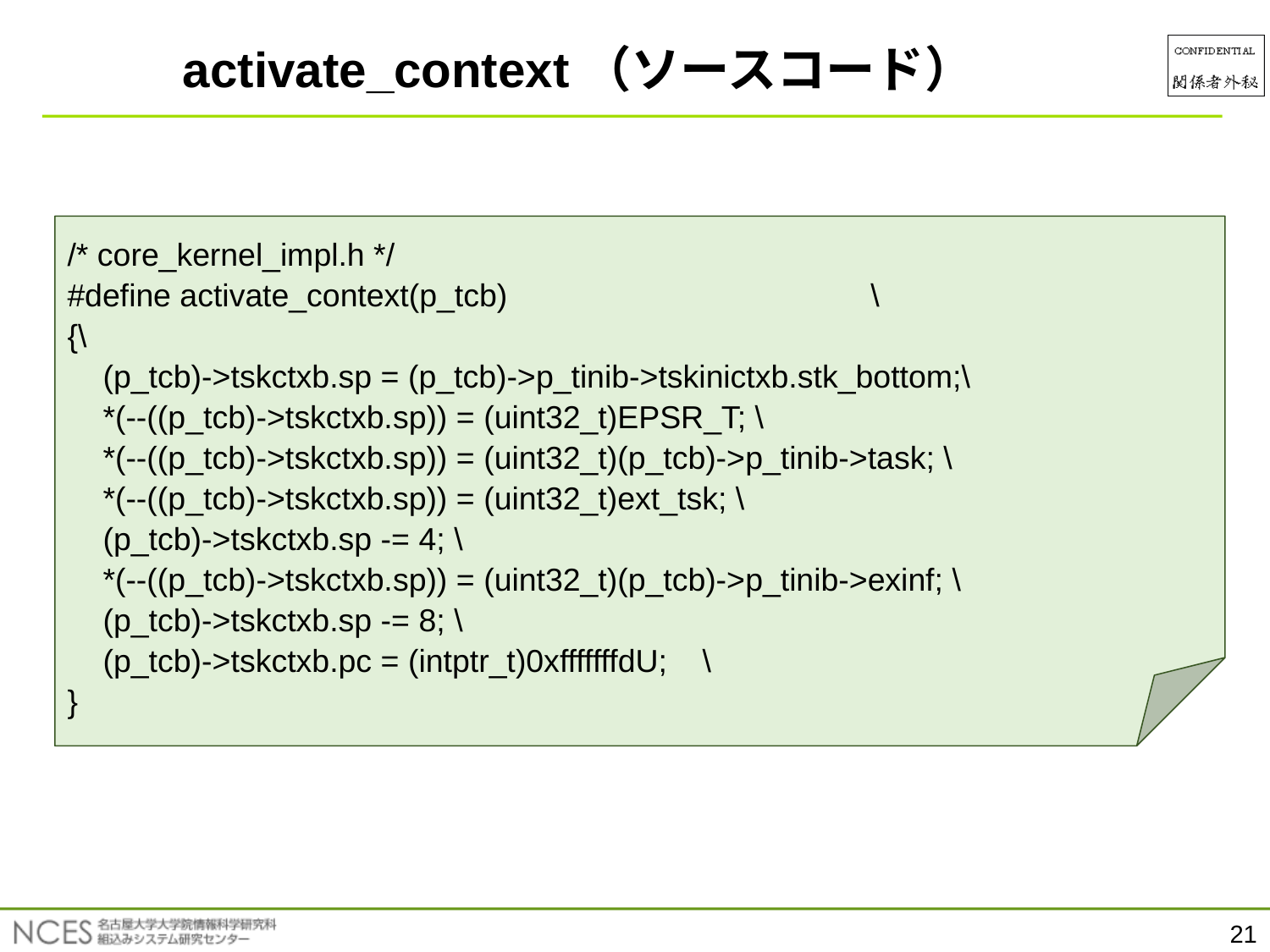

activate_context（ソースコード）

/* core_kernel_impl.h */
#define activate_context(p_tcb)                                         \
{\
    (p_tcb)->tskctxb.sp = (p_tcb)->p_tinib->tskinictxb.stk_bottom;\
    *(--((p_tcb)->tskctxb.sp)) = (uint32_t)EPSR_T; \
    *(--((p_tcb)->tskctxb.sp)) = (uint32_t)(p_tcb)->p_tinib->task; \
    *(--((p_tcb)->tskctxb.sp)) = (uint32_t)ext_tsk; \
    (p_tcb)->tskctxb.sp -= 4; \
    *(--((p_tcb)->tskctxb.sp)) = (uint32_t)(p_tcb)->p_tinib->exinf; \
    (p_tcb)->tskctxb.sp -= 8; \
    (p_tcb)->tskctxb.pc = (intptr_t)0xfffffffdU;	\
}
21